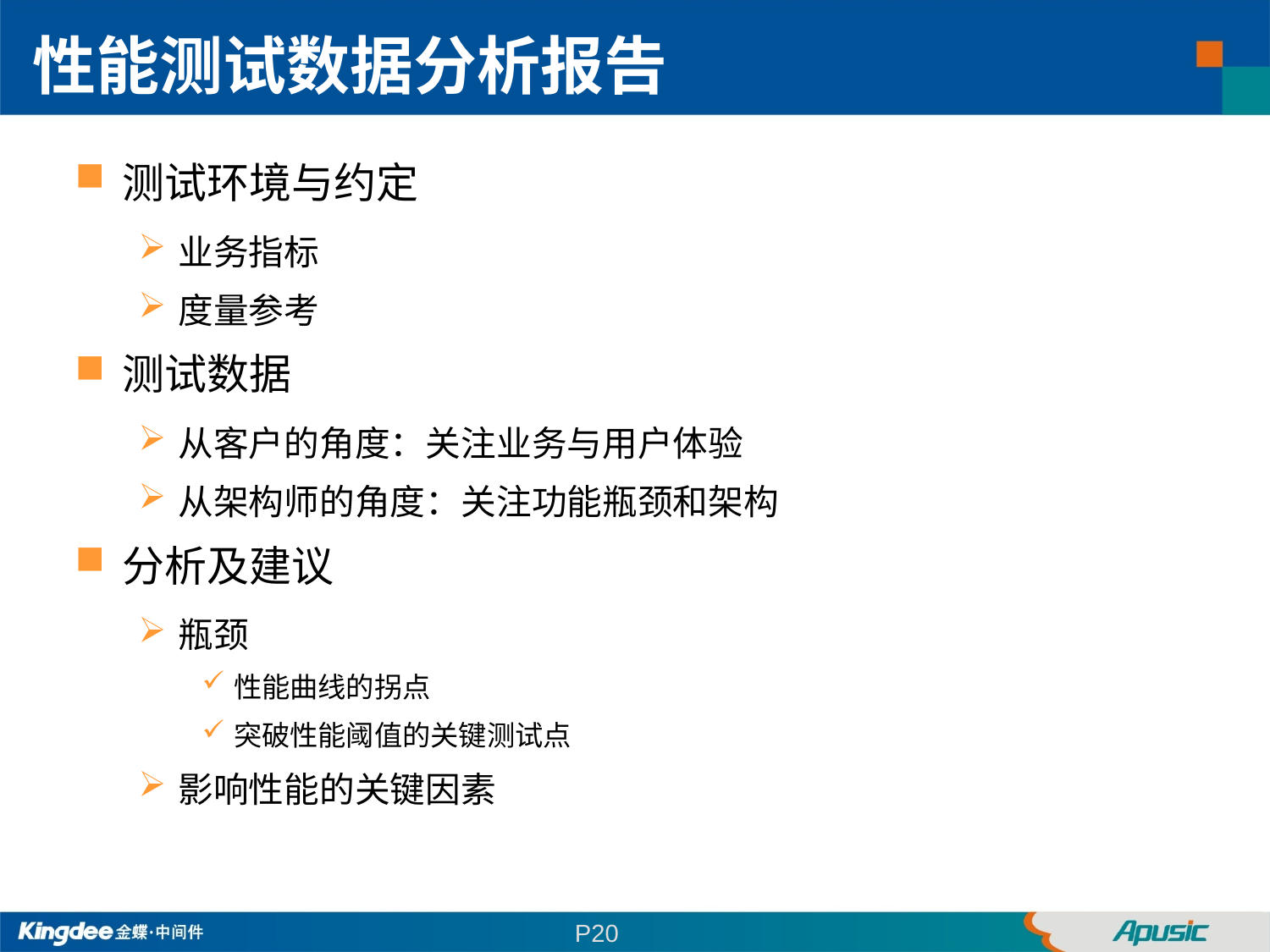

性能测试数据分析报告
测试环境与约定
业务指标
度量参考
测试数据
从客户的角度：关注业务与用户体验
从架构师的角度：关注功能瓶颈和架构
分析及建议
瓶颈
性能曲线的拐点
突破性能阈值的关键测试点
影响性能的关键因素